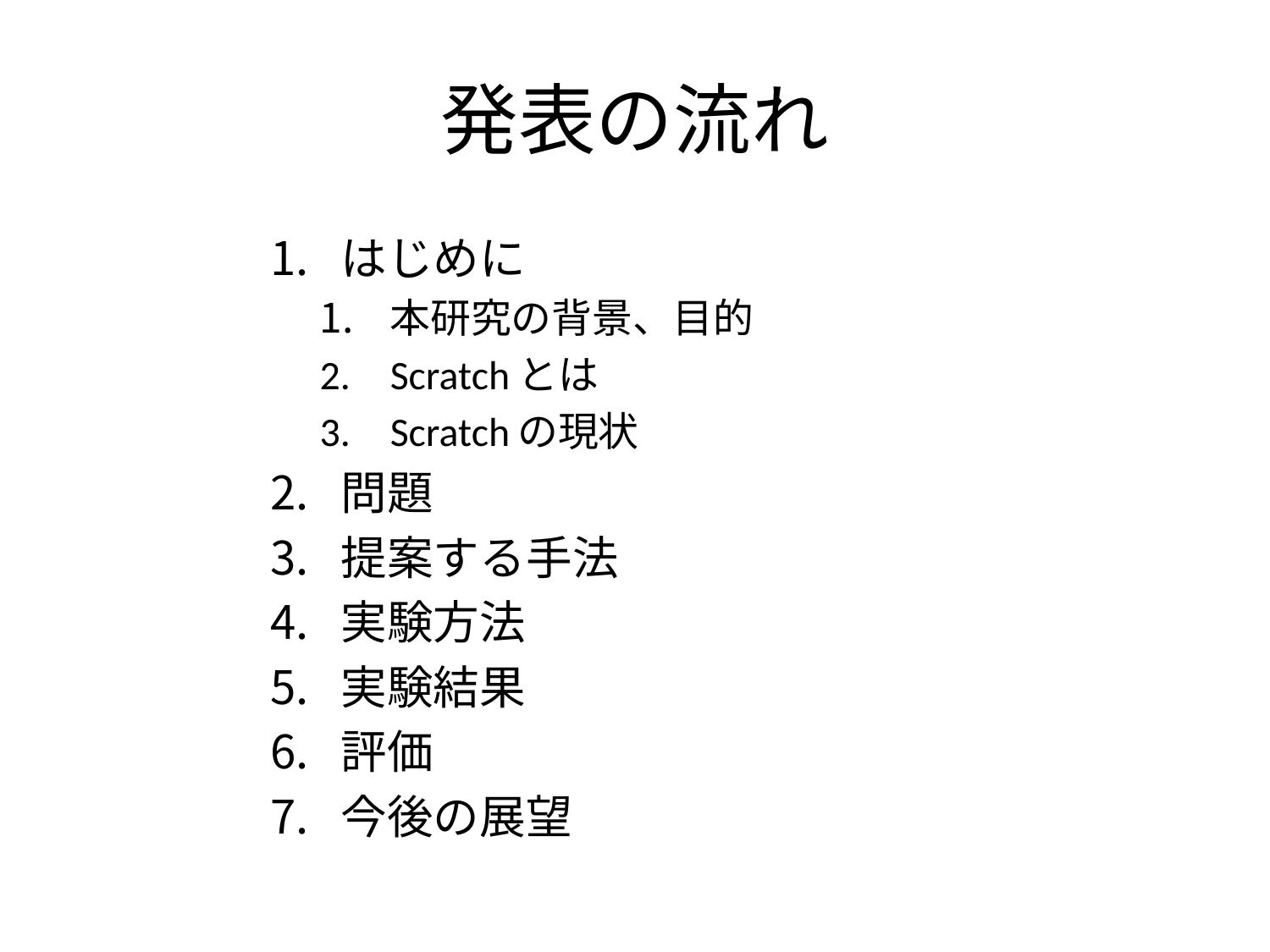

# 発表の流れ
はじめに
本研究の背景、目的
Scratchとは
Scratchの現状
問題
提案する手法
実験方法
実験結果
評価
今後の展望